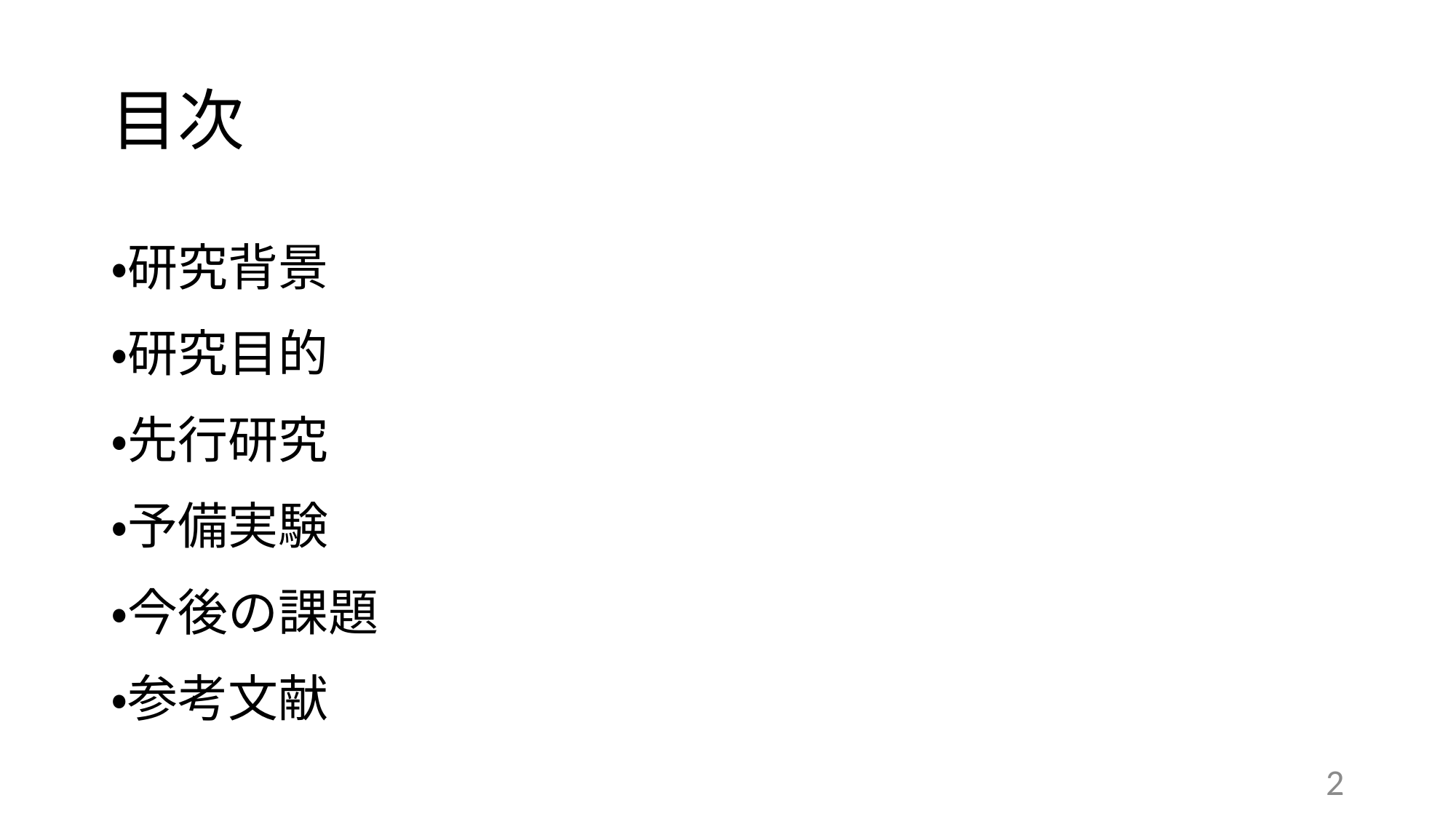

# 目次
・研究背景
・研究目的
・先行研究
・予備実験
・今後の課題
・参考文献
2